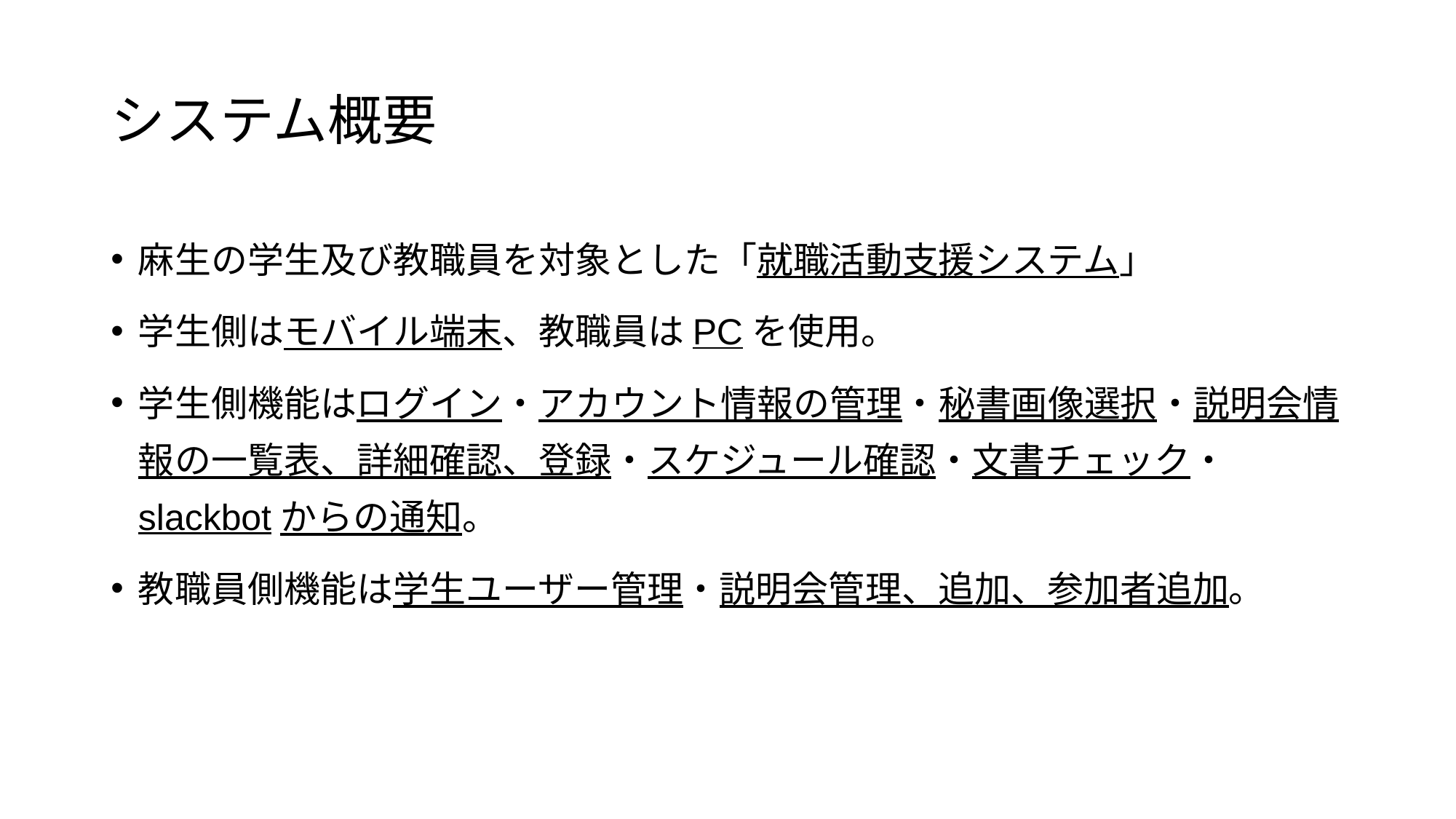

# システム概要
麻生の学生及び教職員を対象とした「就職活動支援システム」
学生側はモバイル端末、教職員はPCを使用。
学生側機能はログイン・アカウント情報の管理・秘書画像選択・説明会情報の一覧表、詳細確認、登録・スケジュール確認・文書チェック・slackbotからの通知。
教職員側機能は学生ユーザー管理・説明会管理、追加、参加者追加。